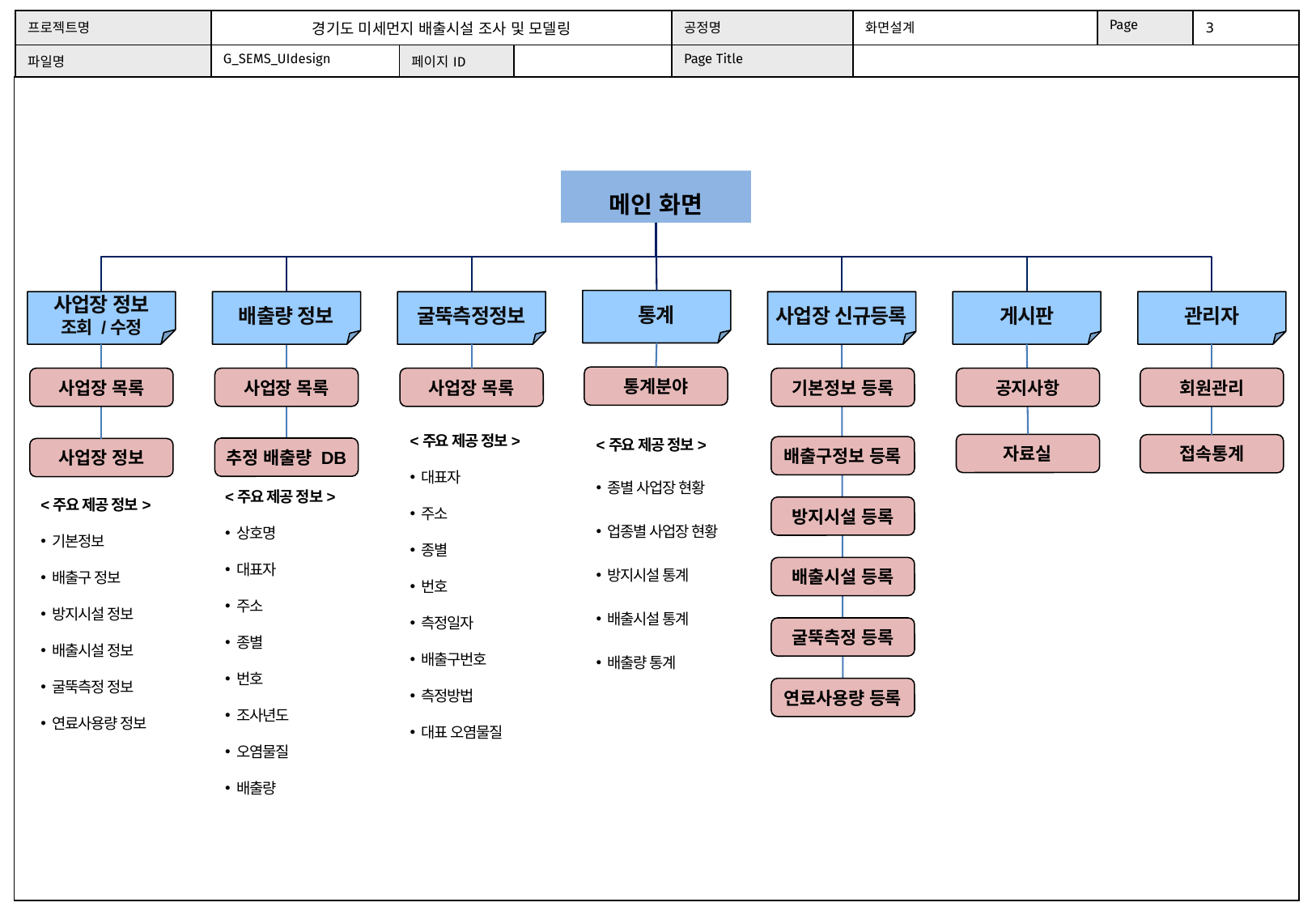

메인 화면
통계
사업장 정보
조회 /수정
게시판
관리자
배출량 정보
굴뚝측정정보
사업장 신규등록
통계분야
사업장 목록
사업장 목록
사업장 목록
기본정보 등록
공지사항
회원관리
<주요 제공 정보>

종별 사업장 현황

업종별 사업장 현황

방지시설 통계

배출시설 통계

배출량 통계
<주요 제공 정보>

대표자

주소

종별

번호

측정일자

배출구번호

측정방법

대표 오염물질
자료실
접속통계
배출구정보 등록
추정 배출량 DB
사업장 정보
<주요 제공 정보>

상호명

대표자

주소

종별

번호

조사년도

오염물질

배출량
<주요 제공 정보>

기본정보

배출구 정보

방지시설 정보

배출시설 정보

굴뚝측정 정보

연료사용량 정보
방지시설 등록
배출시설 등록
굴뚝측정 등록
연료사용량 등록